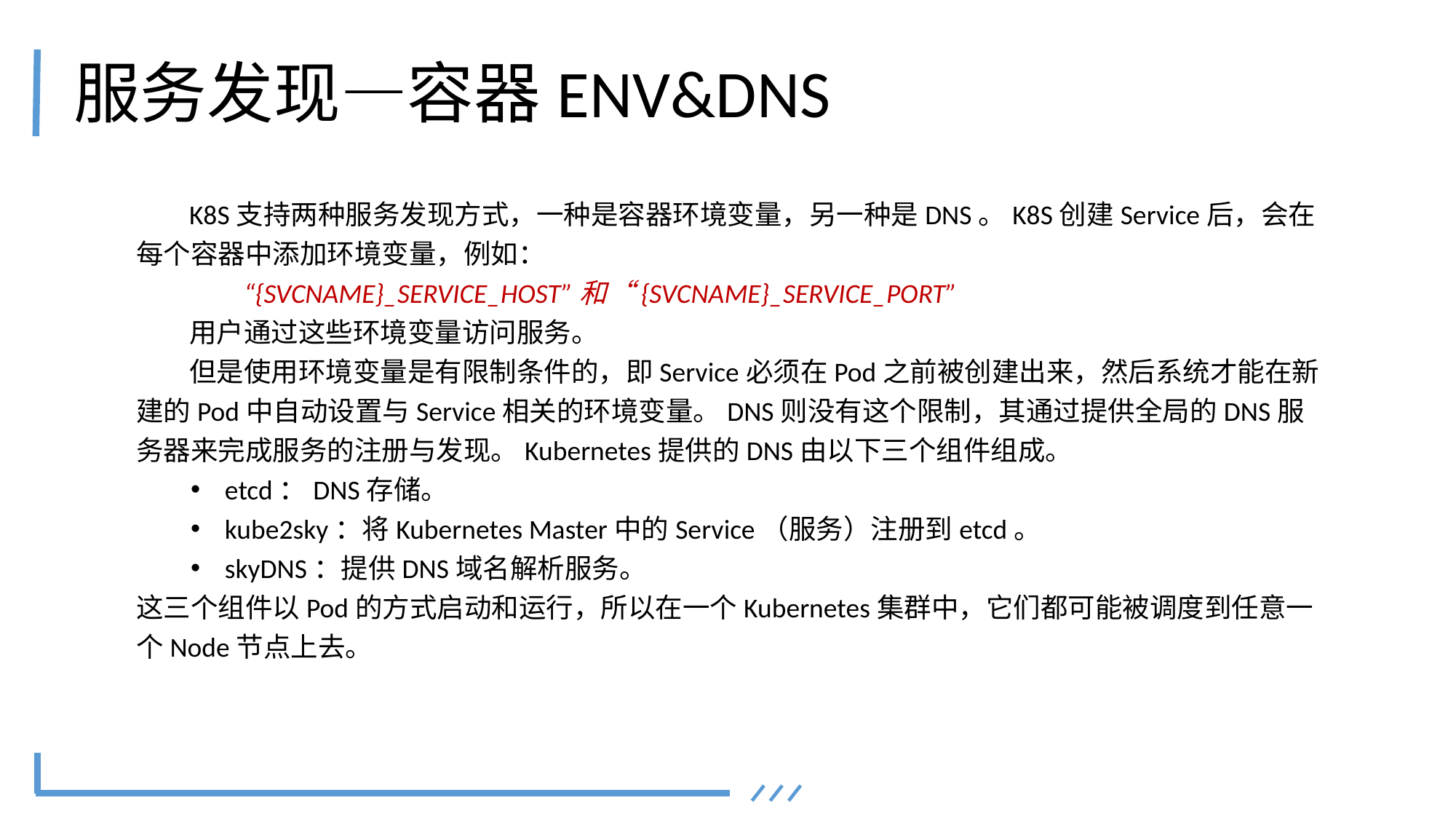

# 服务发现—容器ENV&DNS
K8S支持两种服务发现方式，一种是容器环境变量，另一种是DNS。K8S创建Service后，会在每个容器中添加环境变量，例如：
“{SVCNAME}_SERVICE_HOST”和“{SVCNAME}_SERVICE_PORT”
用户通过这些环境变量访问服务。
但是使用环境变量是有限制条件的，即Service必须在Pod之前被创建出来，然后系统才能在新建的Pod中自动设置与Service相关的环境变量。DNS则没有这个限制，其通过提供全局的DNS服务器来完成服务的注册与发现。Kubernetes提供的DNS由以下三个组件组成。
etcd：DNS存储。
kube2sky：将Kubernetes Master中的Service（服务）注册到etcd。
skyDNS：提供DNS域名解析服务。
这三个组件以Pod的方式启动和运行，所以在一个Kubernetes集群中，它们都可能被调度到任意一个Node节点上去。